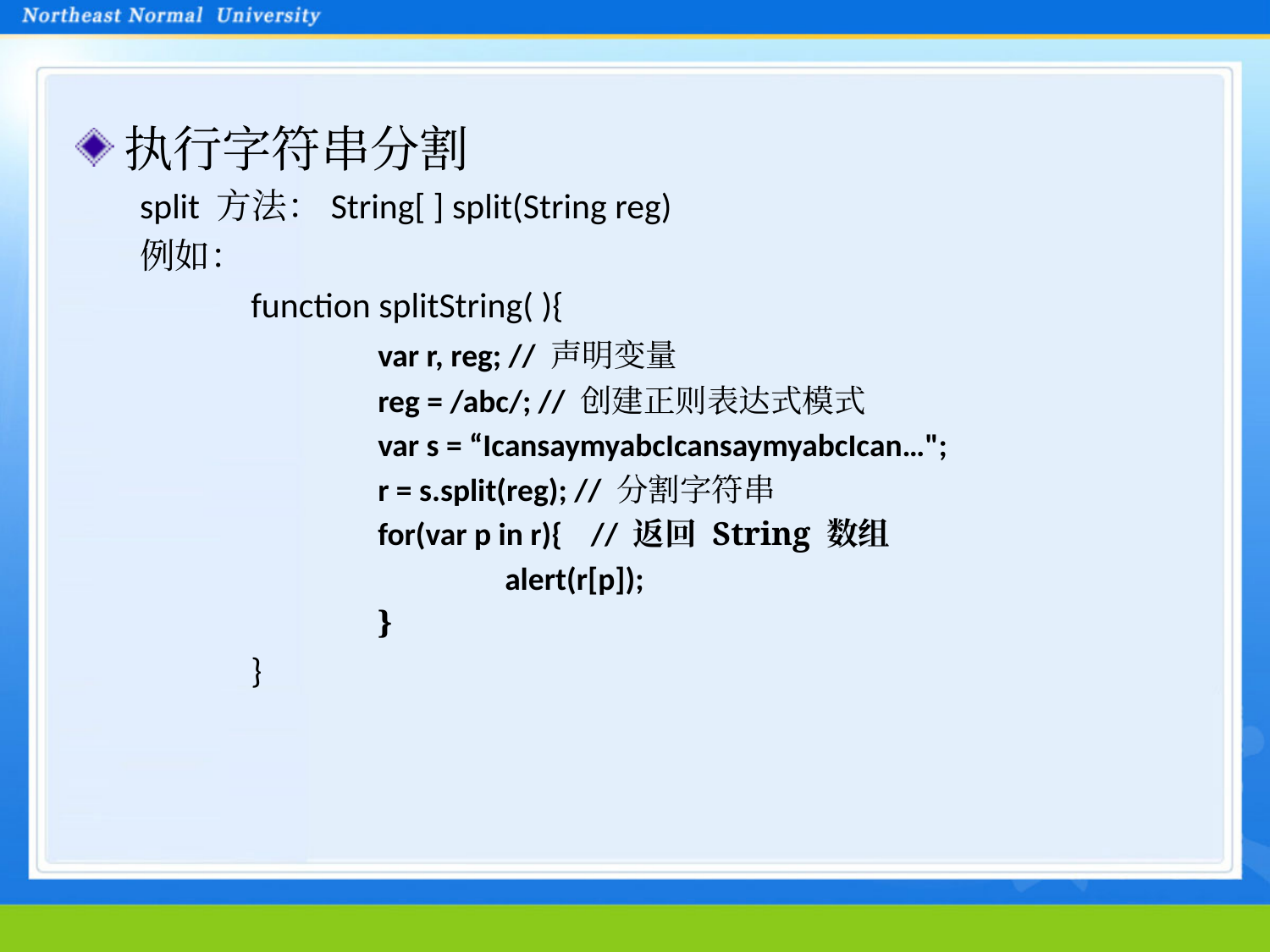

执行字符串分割
split 方法：String[ ] split(String reg)
例如：
		function splitString( ){
			var r, reg; // 声明变量
			reg = /abc/; // 创建正则表达式模式
			var s = “IcansaymyabcIcansaymyabcIcan…";
			r = s.split(reg); // 分割字符串
			for(var p in r){    // 返回 String 数组
				alert(r[p]);
			}
		}